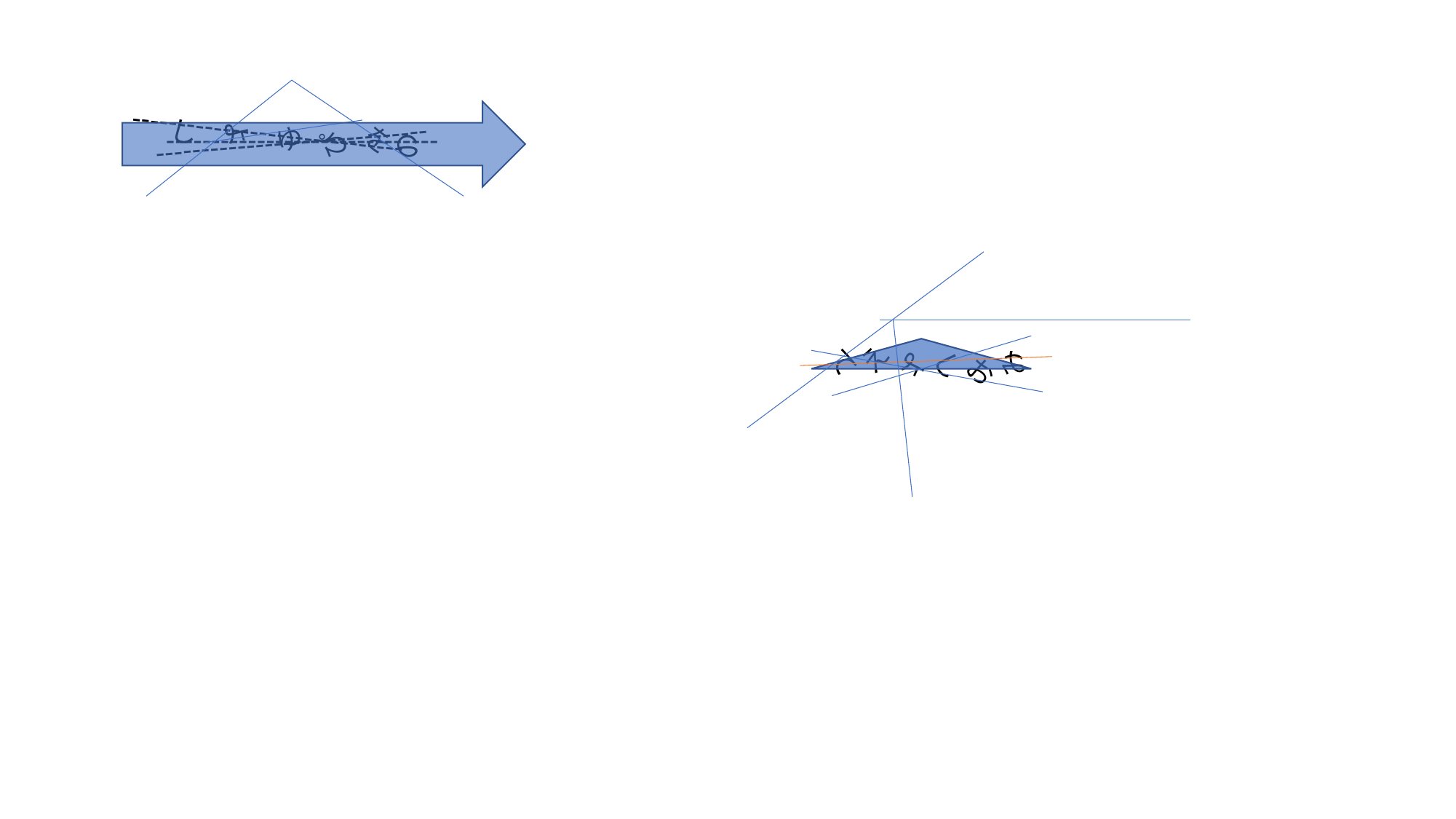

よ
し
------------------------------
------------------------------
ゆ
------------------------------
を
の
ぴ
え

み
て
し
よ
お